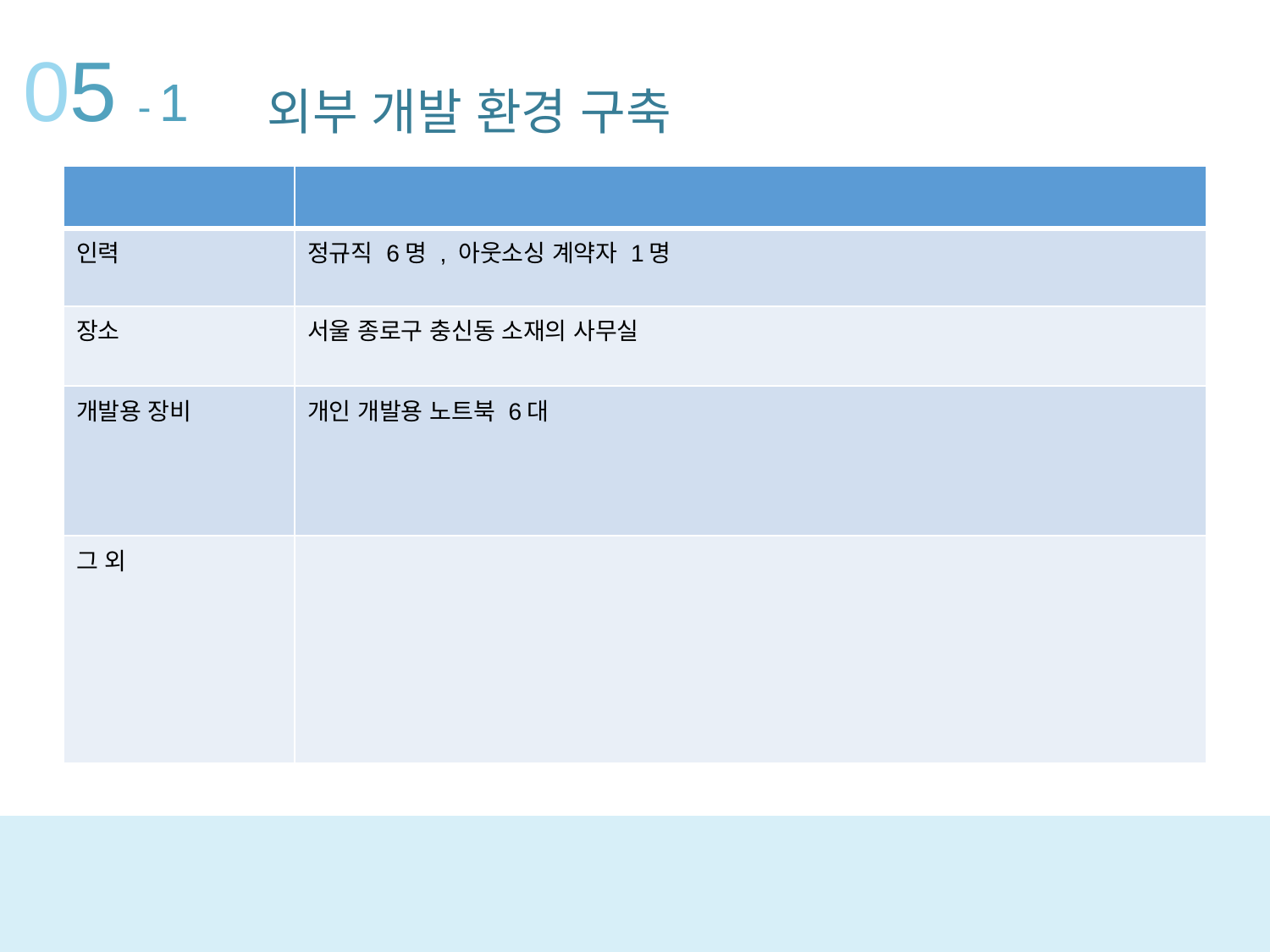

05 - 1
외부 개발 환경 구축
|  |  |
| --- | --- |
| 인력 | 정규직 6명 , 아웃소싱 계약자 1명 |
| 장소 | 서울 종로구 충신동 소재의 사무실 |
| 개발용 장비 | 개인 개발용 노트북 6대 |
| 그 외 |  |